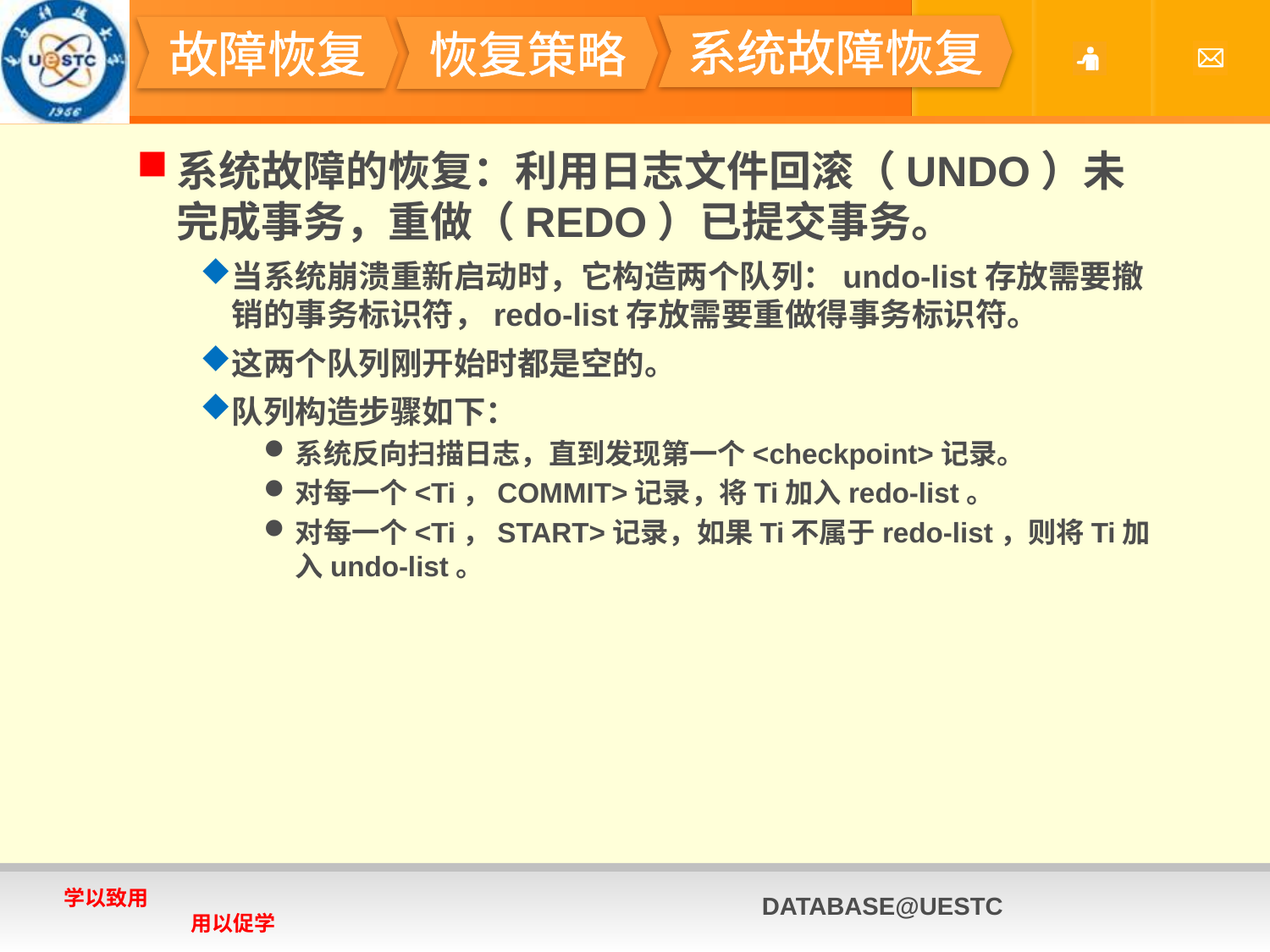

#
系统故障恢复
故障恢复
恢复策略
系统故障的恢复：利用日志文件回滚（UNDO）未完成事务，重做（REDO）已提交事务。
当系统崩溃重新启动时，它构造两个队列：undo-list存放需要撤销的事务标识符，redo-list存放需要重做得事务标识符。
这两个队列刚开始时都是空的。
队列构造步骤如下：
系统反向扫描日志，直到发现第一个<checkpoint>记录。
对每一个<Ti，COMMIT>记录，将Ti加入redo-list。
对每一个<Ti，START>记录，如果Ti不属于redo-list，则将Ti加入undo-list。